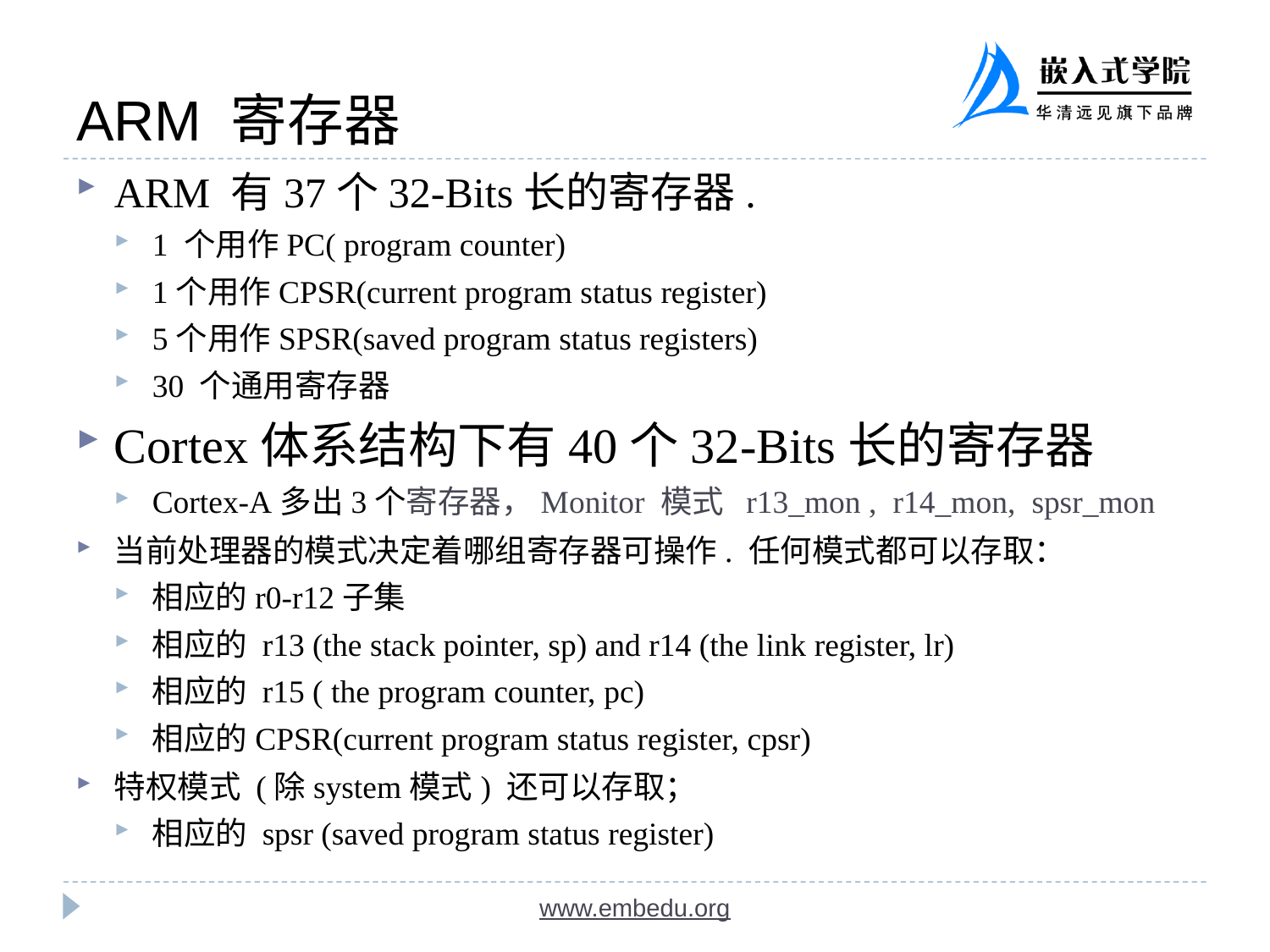

ARM 寄存器
ARM 有37个32-Bits长的寄存器.
1 个用作PC( program counter)
1个用作CPSR(current program status register)
5个用作SPSR(saved program status registers)
30 个通用寄存器
Cortex体系结构下有40个32-Bits长的寄存器
Cortex-A多出3个寄存器，Monitor 模式  r13_mon ,  r14_mon,  spsr_mon
当前处理器的模式决定着哪组寄存器可操作. 任何模式都可以存取：
相应的r0-r12子集
相应的 r13 (the stack pointer, sp) and r14 (the link register, lr)
相应的 r15 ( the program counter, pc)
相应的CPSR(current program status register, cpsr)
特权模式 (除system模式) 还可以存取；
相应的 spsr (saved program status register)
www.embedu.org